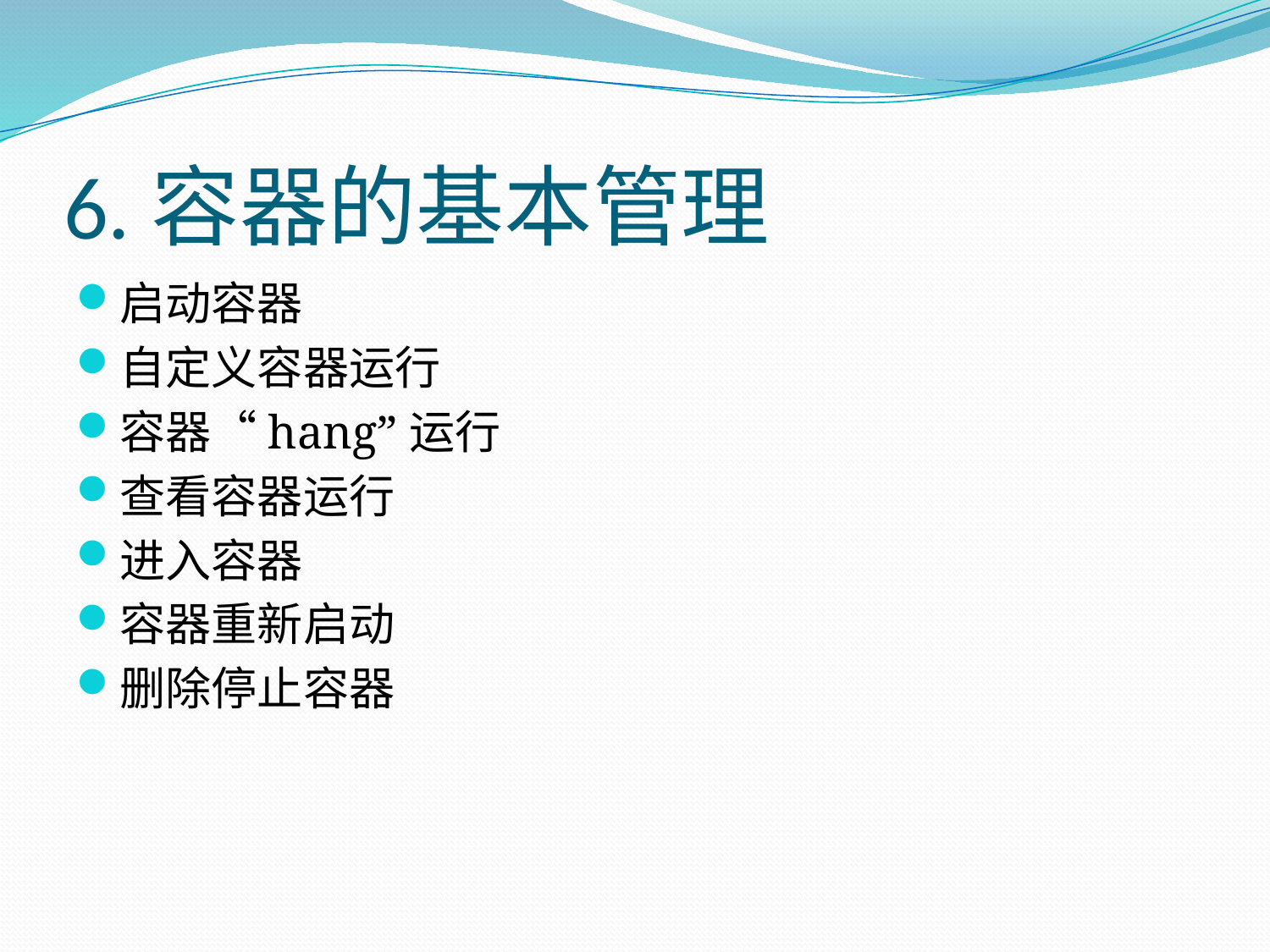

# 6.容器的基本管理
启动容器
自定义容器运行
容器“hang”运行
查看容器运行
进入容器
容器重新启动
删除停止容器